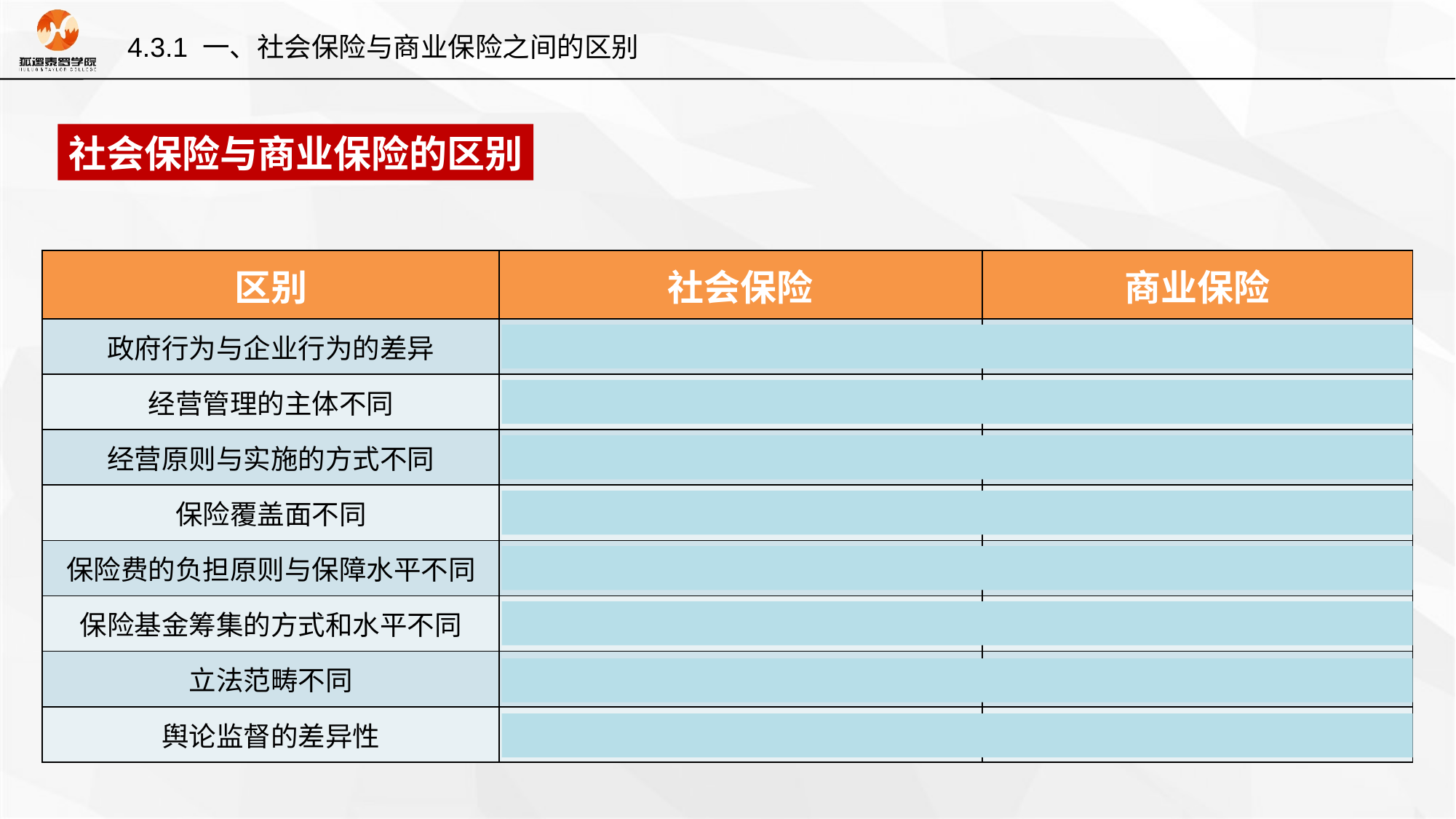

4.3.1 一、社会保险与商业保险之间的区别
社会保险与商业保险的区别
| 区别 | 社会保险 | 商业保险 |
| --- | --- | --- |
| 政府行为与企业行为的差异 | 政府行为 | 企业行为 |
| 经营管理的主体不同 | 国家政府有关部门/劳动与社会保障部 | 独立经营，自负盈亏的企业 |
| 经营原则与实施的方式不同 | 公平原则；强制实施 | 营利原则；个人意愿 |
| 保险覆盖面不同 | 社会劳动者 | 个人或组织 |
| 保险费的负担原则与保障水平不同 | 保障劳动者基本生活，保障水平较低 | 保障多种需要，保障水平较高 |
| 保险基金筹集的方式和水平不同 | 社会统筹和个人账户结合 | 多买多保，少买少保，不买不保 |
| 立法范畴不同 | 社会立法范畴 | 经济法调整范畴 |
| 舆论监督的差异性 | 社会关注的焦点 | 社会监督十分分散 |